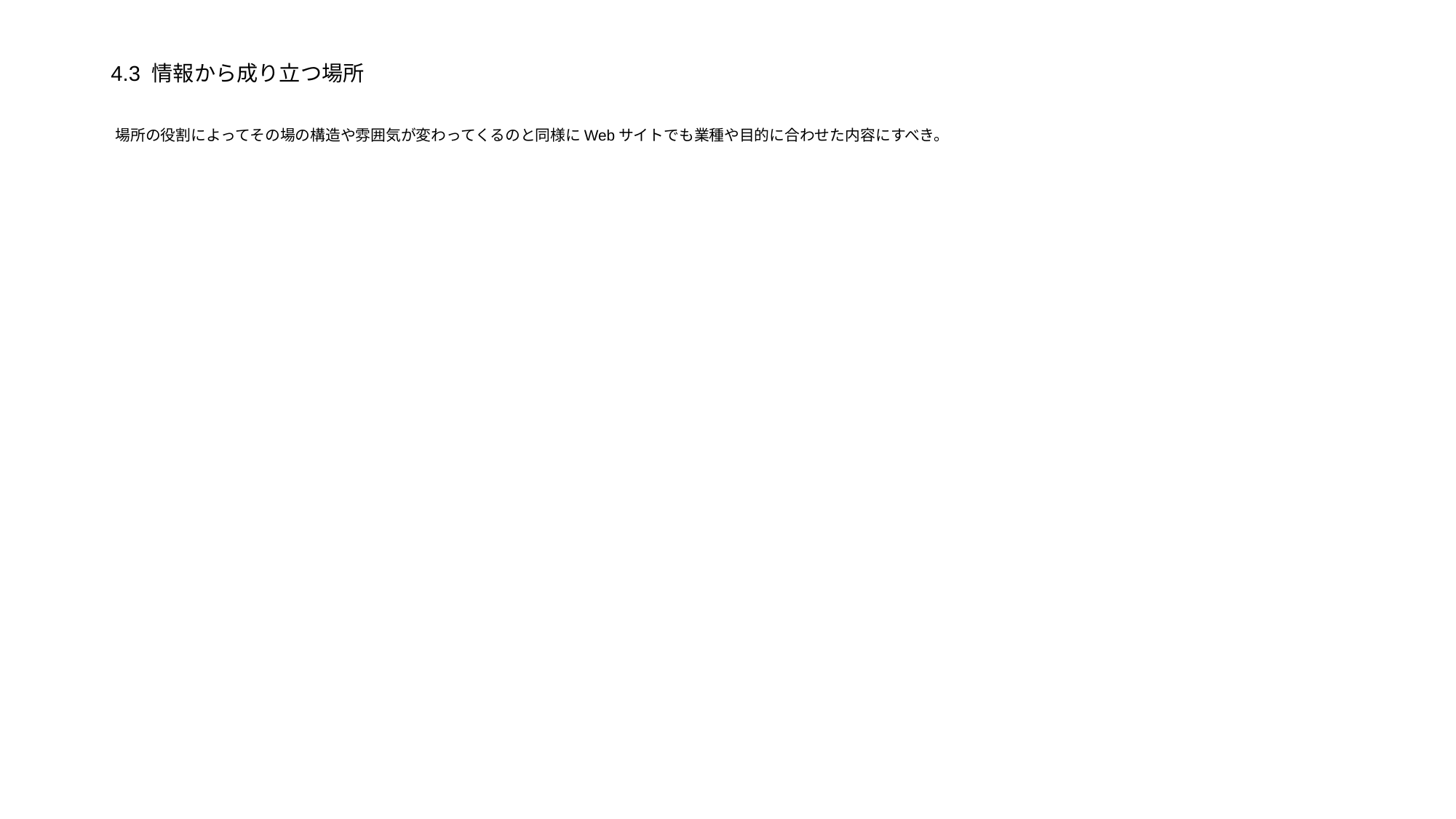

# 4.3 情報から成り立つ場所
場所の役割によってその場の構造や雰囲気が変わってくるのと同様にWebサイトでも業種や目的に合わせた内容にすべき。